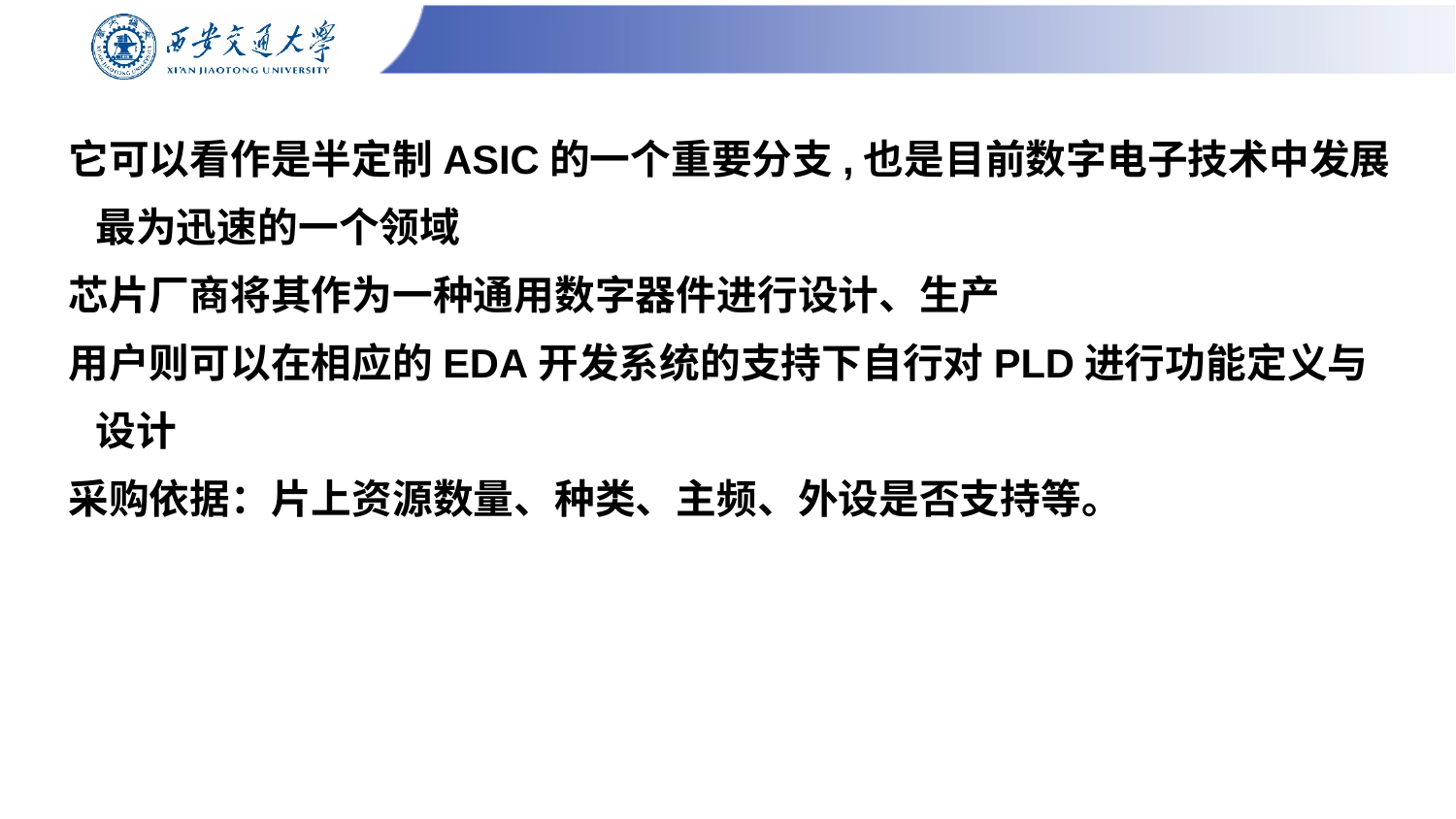

# 它可以看作是半定制ASIC的一个重要分支,也是目前数字电子技术中发展最为迅速的一个领域
芯片厂商将其作为一种通用数字器件进行设计、生产
用户则可以在相应的EDA开发系统的支持下自行对PLD进行功能定义与设计
采购依据：片上资源数量、种类、主频、外设是否支持等。